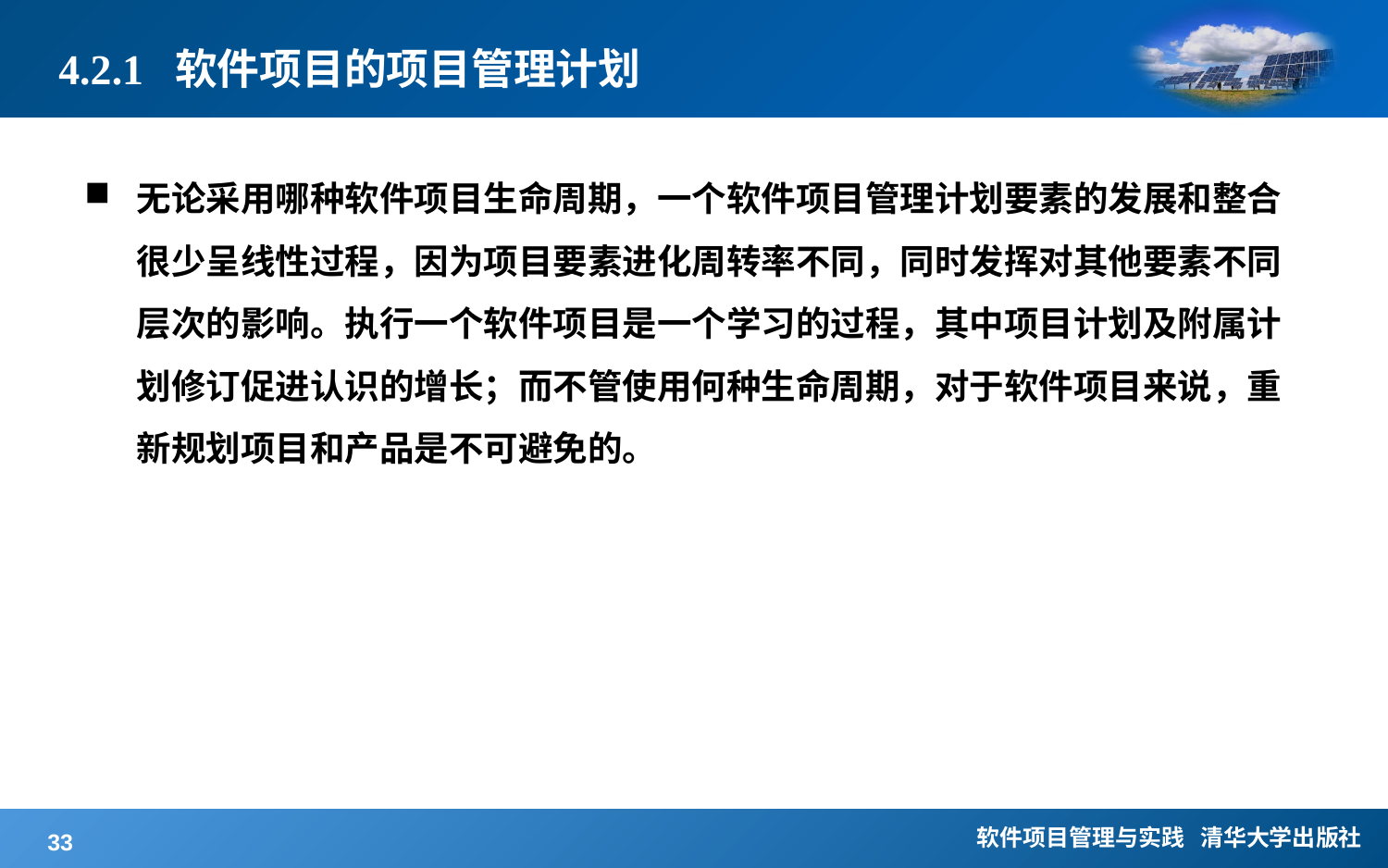

# 4.2.1  软件项目的项目管理计划
无论采用哪种软件项目生命周期，一个软件项目管理计划要素的发展和整合很少呈线性过程，因为项目要素进化周转率不同，同时发挥对其他要素不同层次的影响。执行一个软件项目是一个学习的过程，其中项目计划及附属计划修订促进认识的增长；而不管使用何种生命周期，对于软件项目来说，重新规划项目和产品是不可避免的。